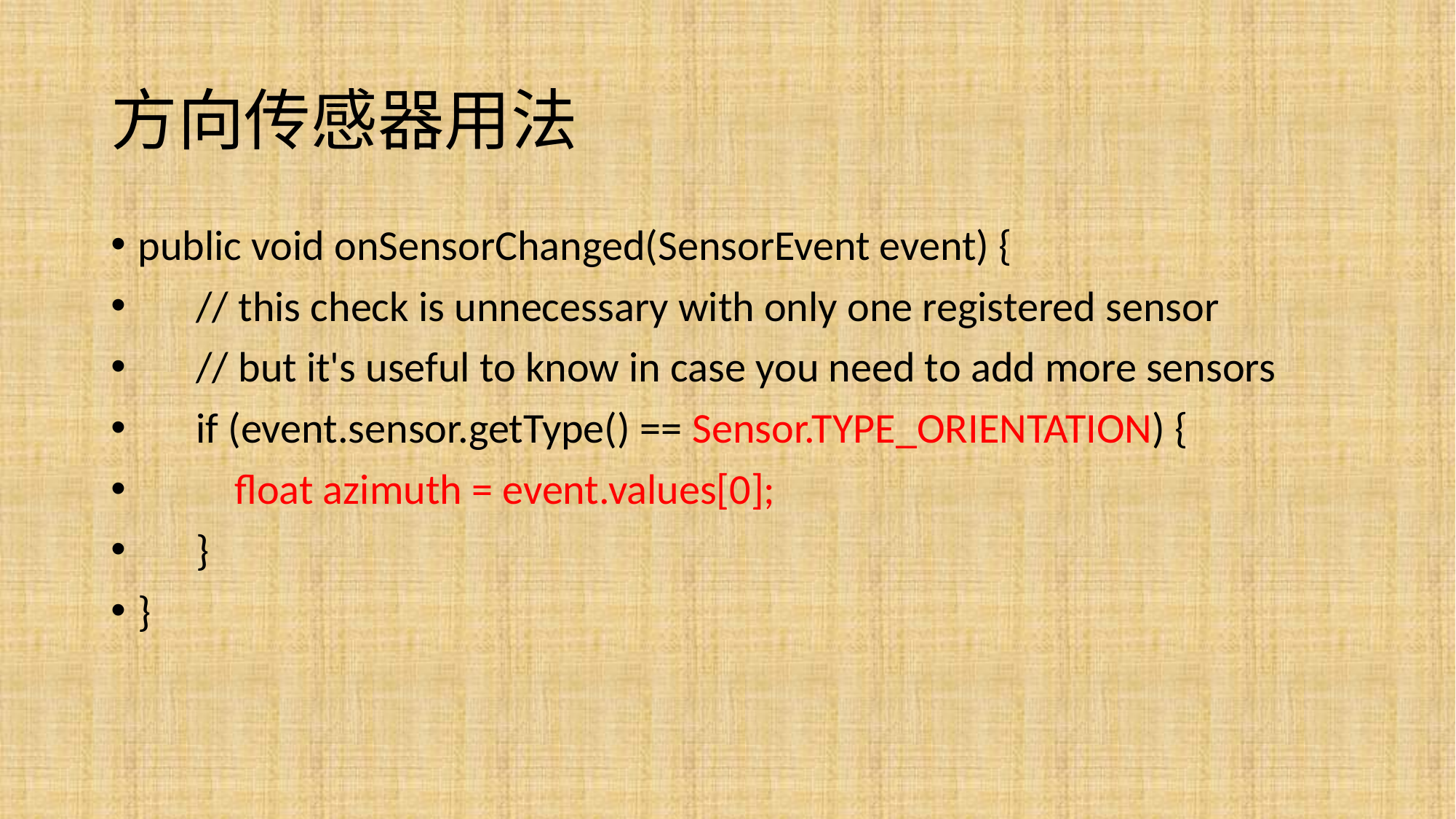

# 方向传感器用法
public void onSensorChanged(SensorEvent event) {
      // this check is unnecessary with only one registered sensor
      // but it's useful to know in case you need to add more sensors
      if (event.sensor.getType() == Sensor.TYPE_ORIENTATION) {
          float azimuth = event.values[0];
      }
}